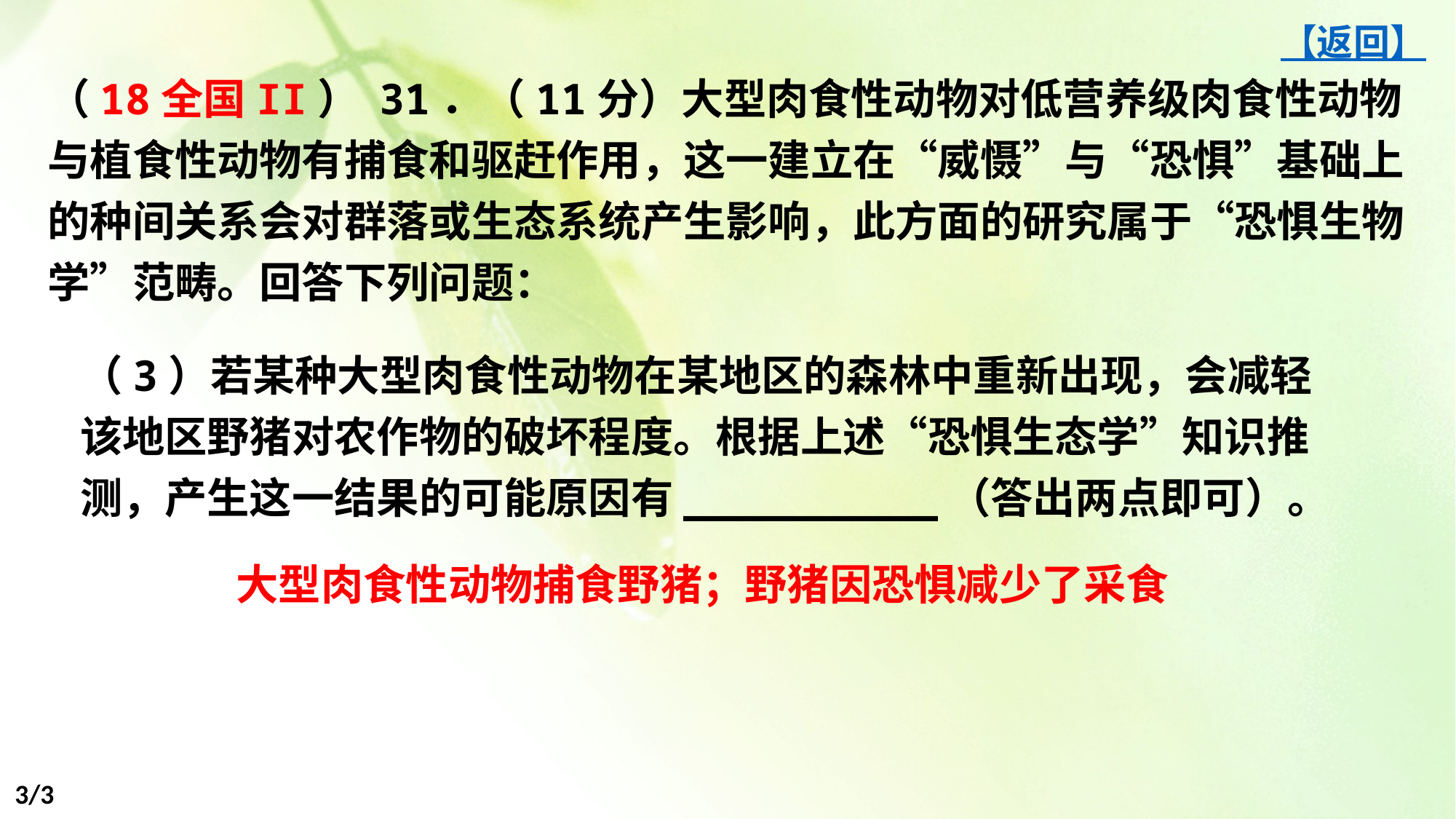

【返回】
（18全国II） 31．（11分）大型肉食性动物对低营养级肉食性动物与植食性动物有捕食和驱赶作用，这一建立在“威慑”与“恐惧”基础上的种间关系会对群落或生态系统产生影响，此方面的研究属于“恐惧生物学”范畴。回答下列问题：
（3）若某种大型肉食性动物在某地区的森林中重新出现，会减轻该地区野猪对农作物的破坏程度。根据上述“恐惧生态学”知识推测，产生这一结果的可能原因有__________（答出两点即可）。
大型肉食性动物捕食野猪；野猪因恐惧减少了采食
3/3